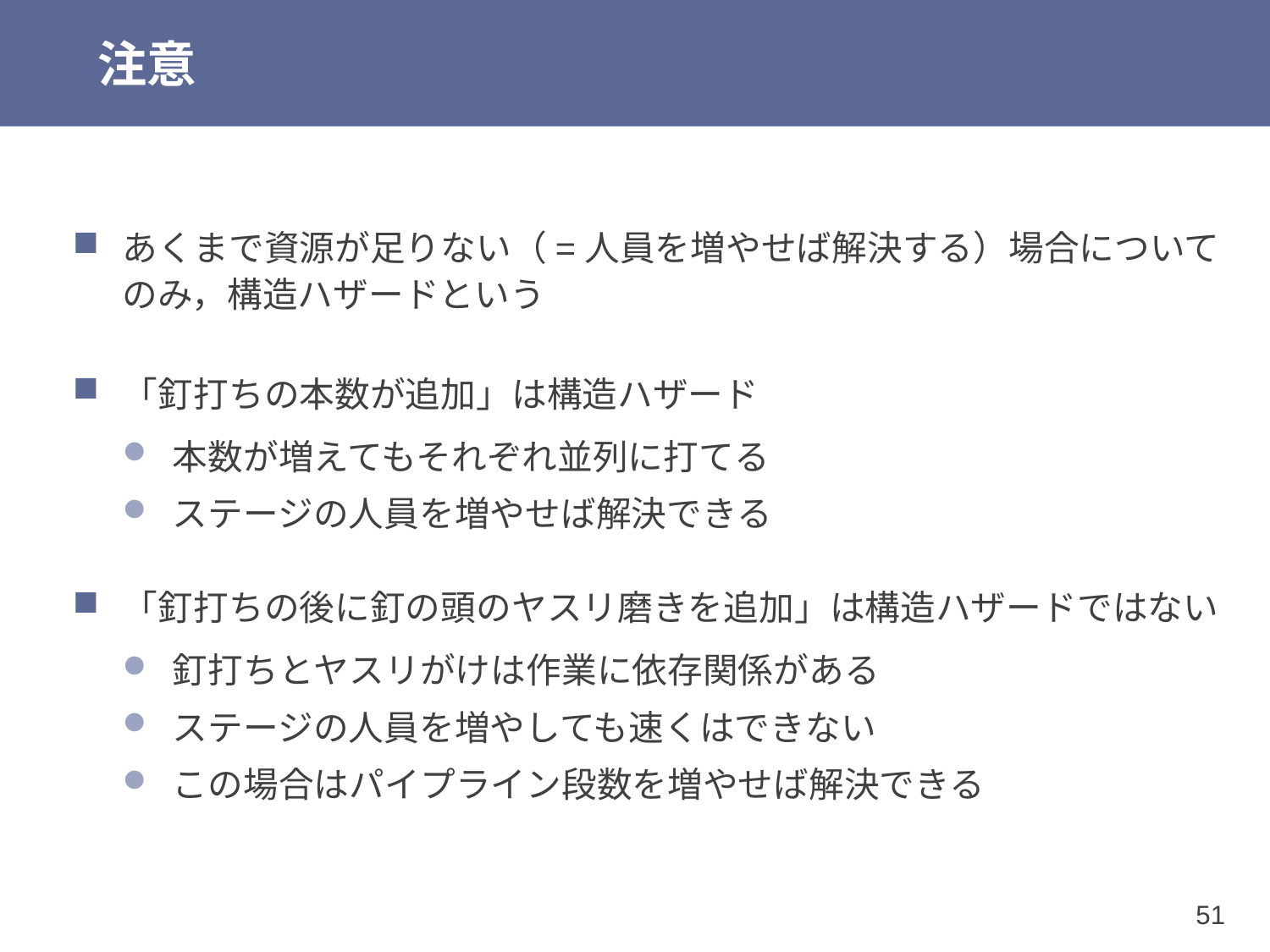

# 注意
あくまで資源が足りない（=人員を増やせば解決する）場合についてのみ，構造ハザードという
「釘打ちの本数が追加」は構造ハザード
本数が増えてもそれぞれ並列に打てる
ステージの人員を増やせば解決できる
「釘打ちの後に釘の頭のヤスリ磨きを追加」は構造ハザードではない
釘打ちとヤスリがけは作業に依存関係がある
ステージの人員を増やしても速くはできない
この場合はパイプライン段数を増やせば解決できる